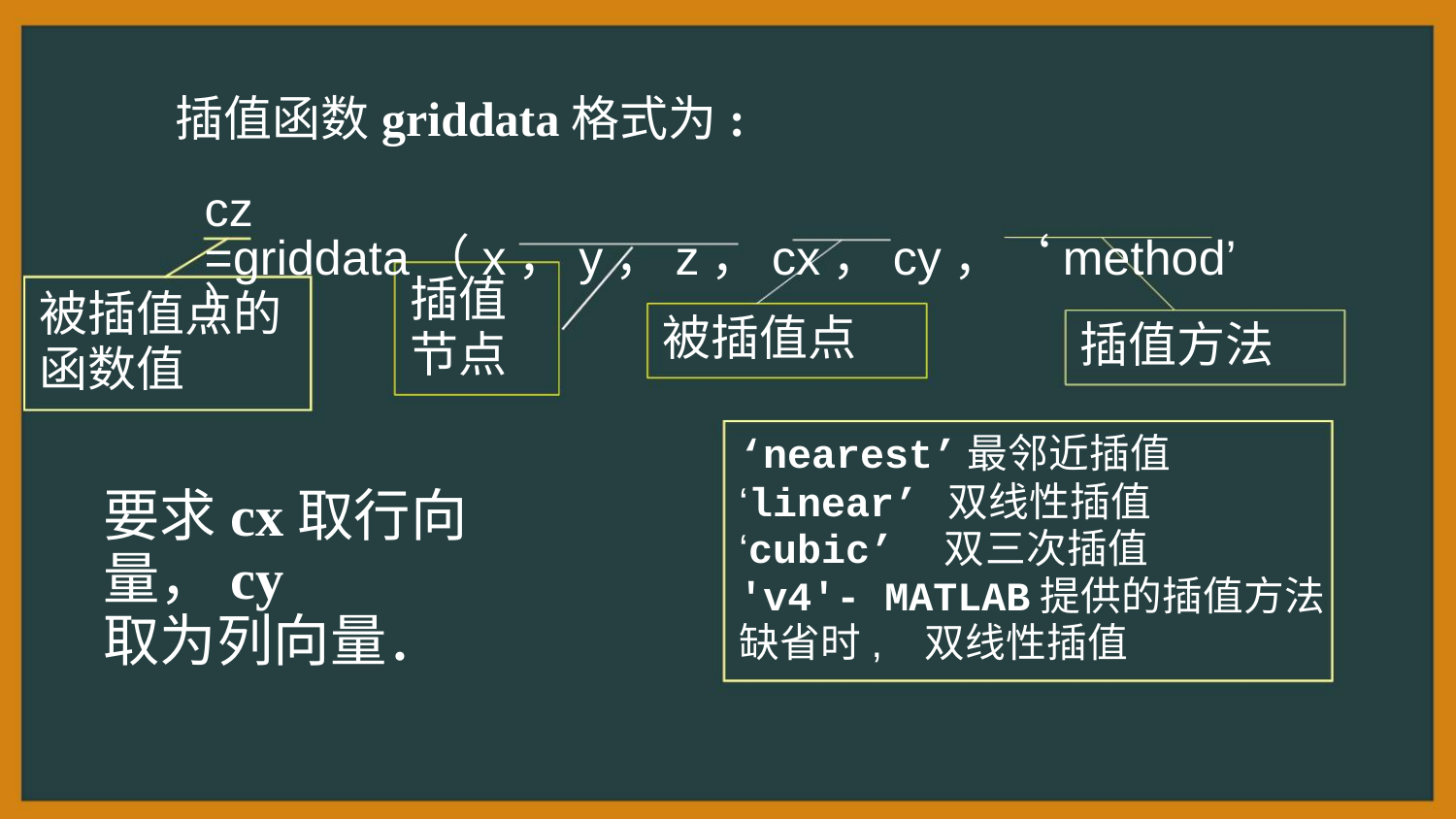

插值函数griddata格式为:
cz =griddata（x，y，z，cx，cy，‘method’）
插值
节点
被插值点的
函数值
被插值点
插值方法
‘nearest’最邻近插值
‘linear’ 双线性插值
‘cubic’ 双三次插值
'v4'- MATLAB提供的插值方法
缺省时, 双线性插值
要求cx取行向量，cy
取为列向量．